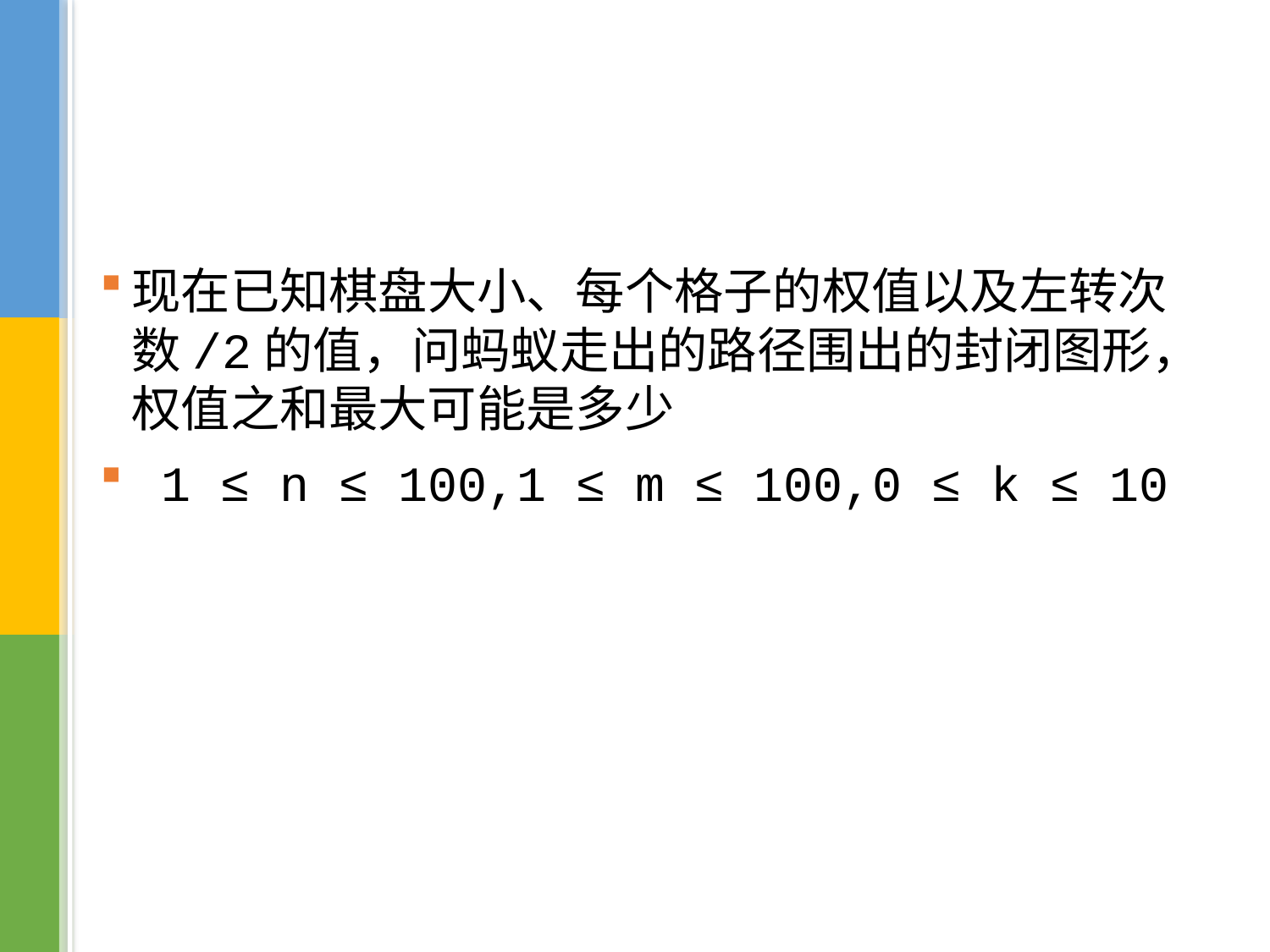

#
现在已知棋盘大小、每个格子的权值以及左转次数/2的值，问蚂蚁走出的路径围出的封闭图形，权值之和最大可能是多少
 1 ≤ n ≤ 100,1 ≤ m ≤ 100,0 ≤ k ≤ 10